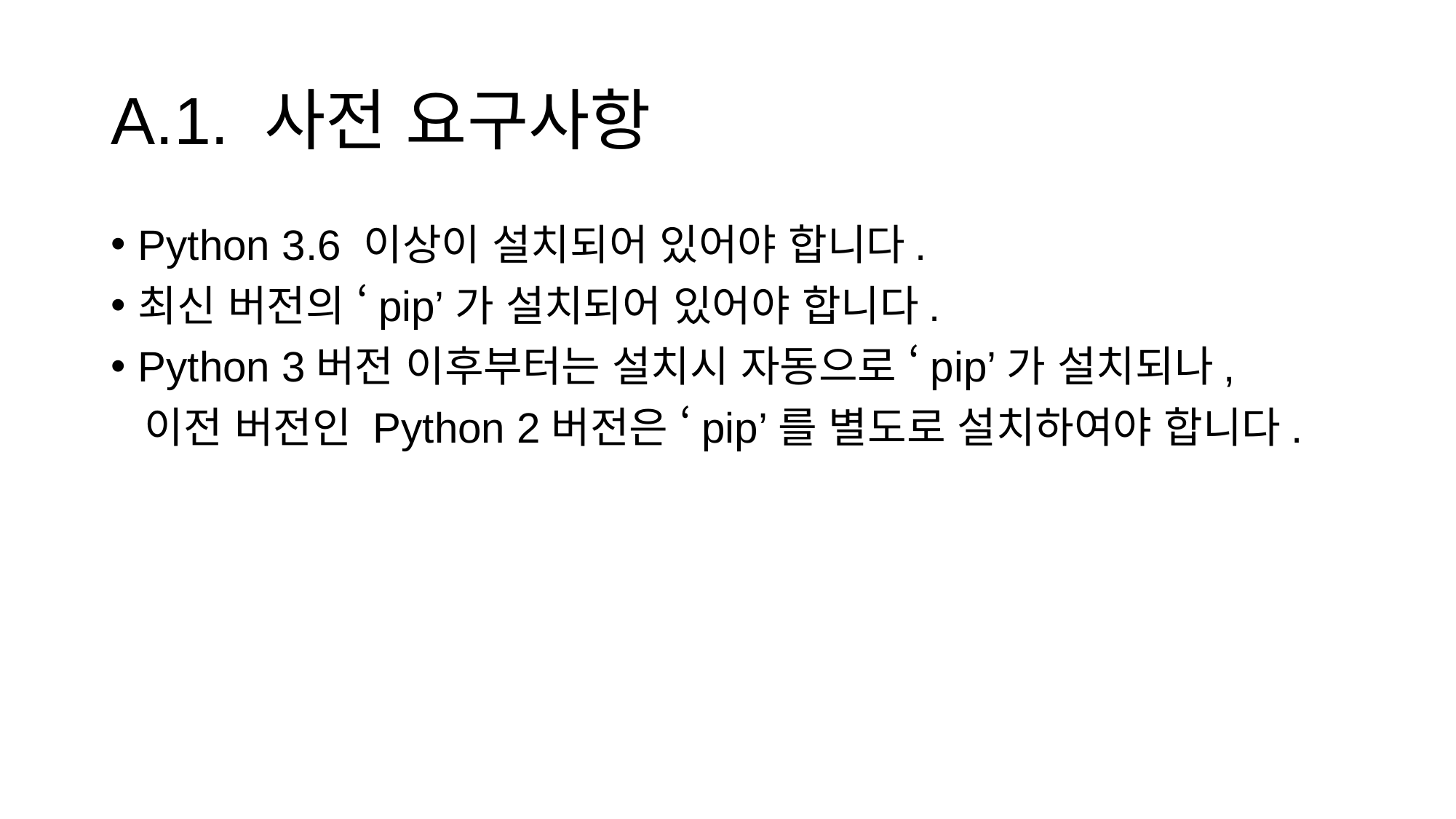

# A.1. 사전 요구사항
Python 3.6 이상이 설치되어 있어야 합니다.
최신 버전의 ‘pip’가 설치되어 있어야 합니다.
Python 3버전 이후부터는 설치시 자동으로 ‘pip’가 설치되나,
  이전 버전인 Python 2버전은 ‘pip’를 별도로 설치하여야 합니다.